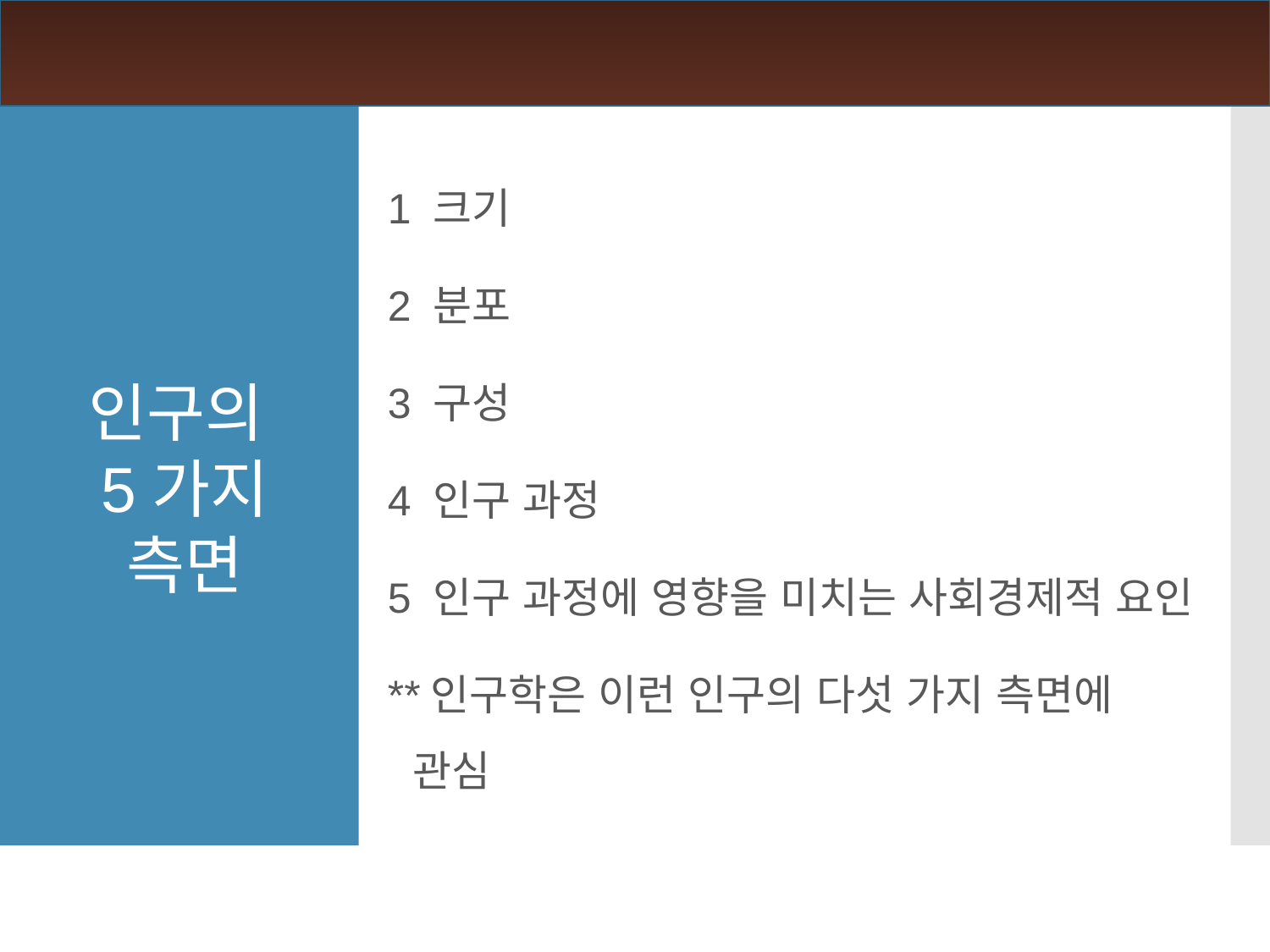

1 크기
2 분포
3 구성
4 인구 과정
5 인구 과정에 영향을 미치는 사회경제적 요인
**인구학은 이런 인구의 다섯 가지 측면에 관심
인구의
5가지
측면